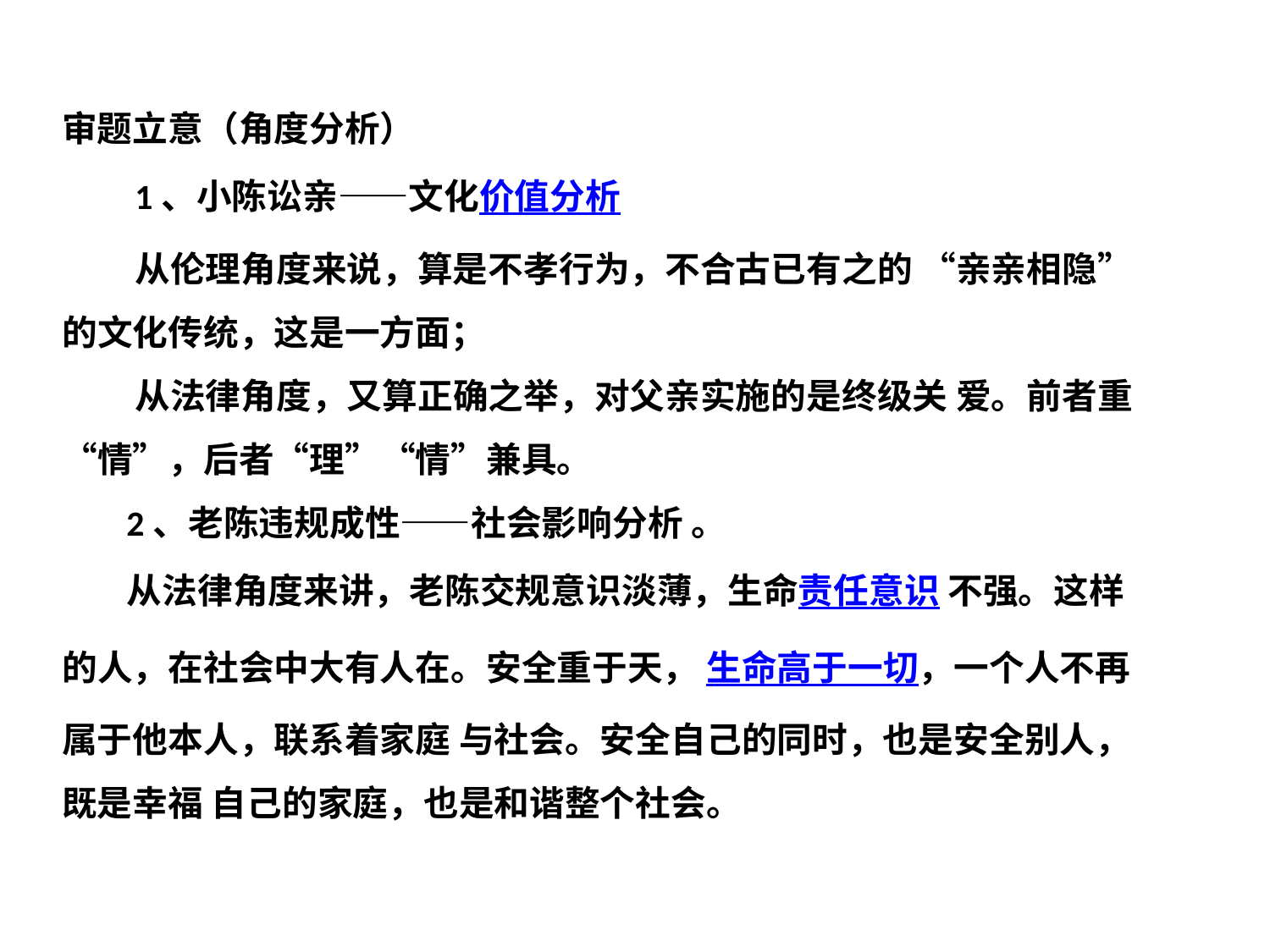

审题立意（角度分析）
        1、小陈讼亲——文化价值分析
        从伦理角度来说，算是不孝行为，不合古已有之的 “亲亲相隐”的文化传统，这是一方面；
        从法律角度，又算正确之举，对父亲实施的是终级关 爱。前者重“情”，后者“理”“情”兼具。
        2、老陈违规成性——社会影响分析 。
       从法律角度来讲，老陈交规意识淡薄，生命责任意识 不强。这样的人，在社会中大有人在。安全重于天， 生命高于一切，一个人不再属于他本人，联系着家庭 与社会。安全自己的同时，也是安全别人，既是幸福 自己的家庭，也是和谐整个社会。